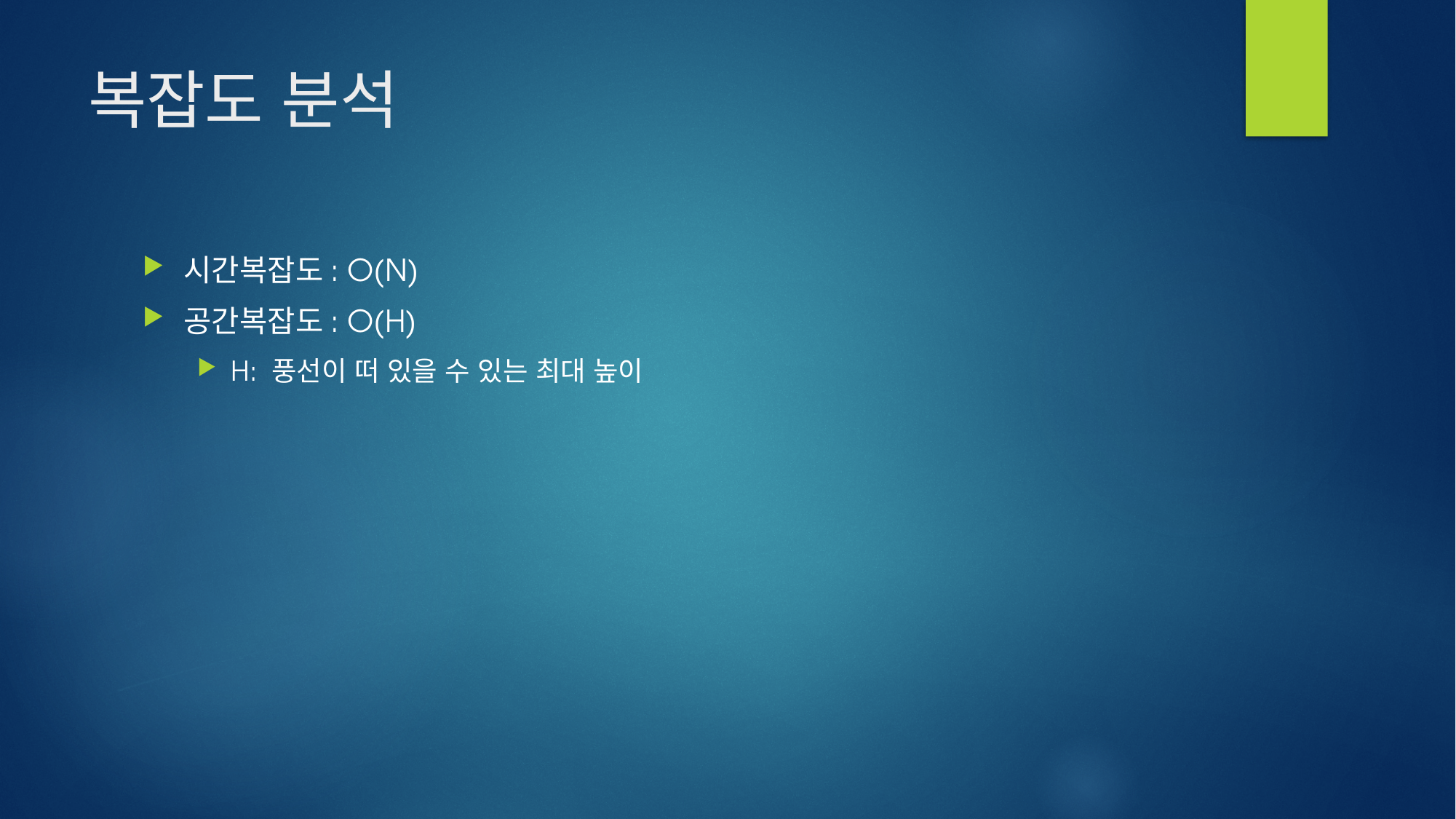

# 복잡도 분석
시간복잡도: O(N)
공간복잡도: O(H)
H: 풍선이 떠 있을 수 있는 최대 높이